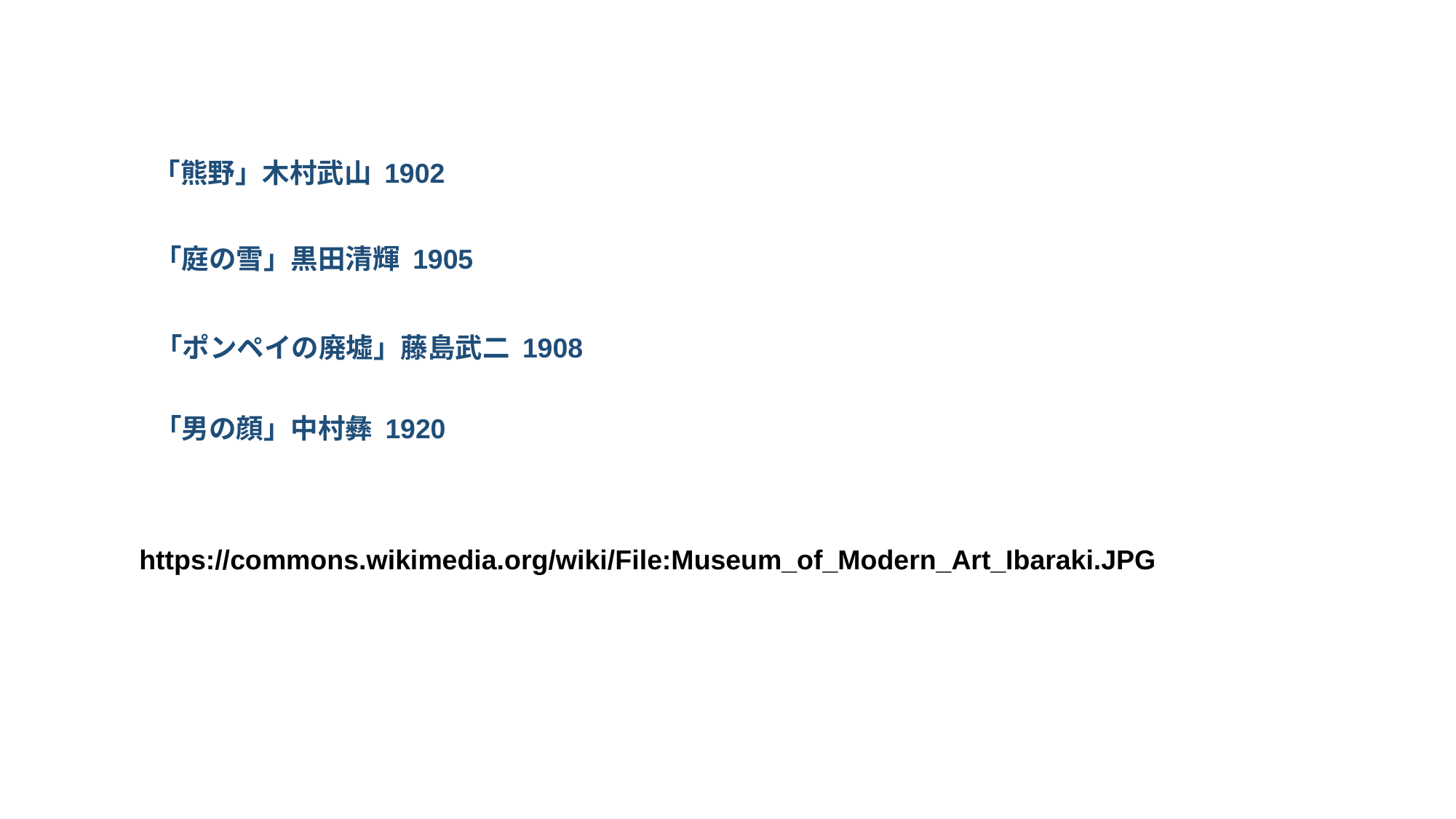

「熊野」木村武山 1902
「庭の雪」黒田清輝 1905
「ポンペイの廃墟」藤島武二 1908
「男の顔」中村彝 1920
https://commons.wikimedia.org/wiki/File:Museum_of_Modern_Art_Ibaraki.JPG